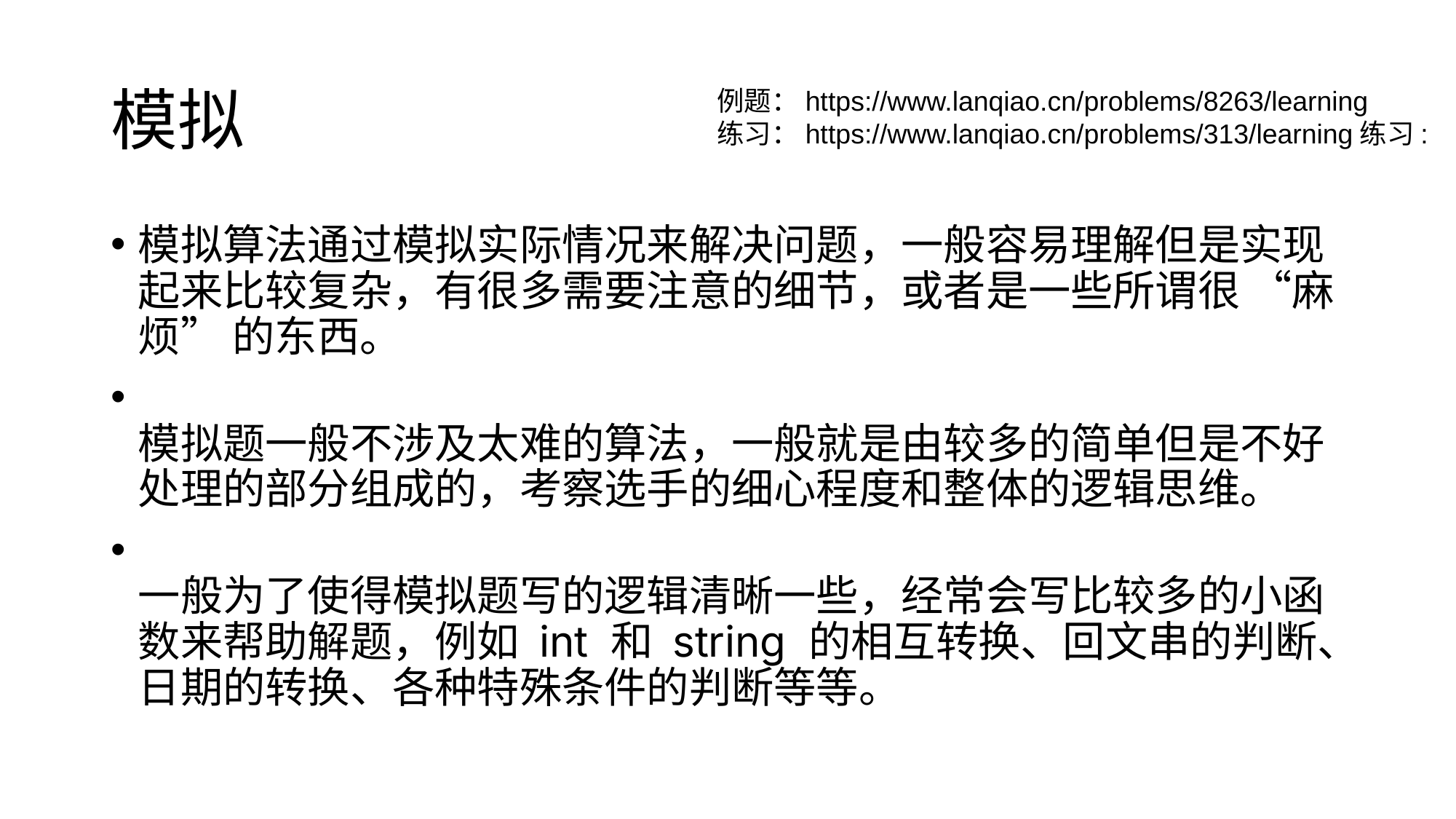

# 模拟
例题：https://www.lanqiao.cn/problems/8263/learning
练习：https://www.lanqiao.cn/problems/313/learning练习:
模拟算法通过模拟实际情况来解决问题，一般容易理解但是实现起来比较复杂，有很多需要注意的细节，或者是一些所谓很 “麻烦” 的东西。
模拟题一般不涉及太难的算法，一般就是由较多的简单但是不好处理的部分组成的，考察选手的细心程度和整体的逻辑思维。
一般为了使得模拟题写的逻辑清晰一些，经常会写比较多的小函数来帮助解题，例如 int 和 string 的相互转换、回文串的判断、日期的转换、各种特殊条件的判断等等。